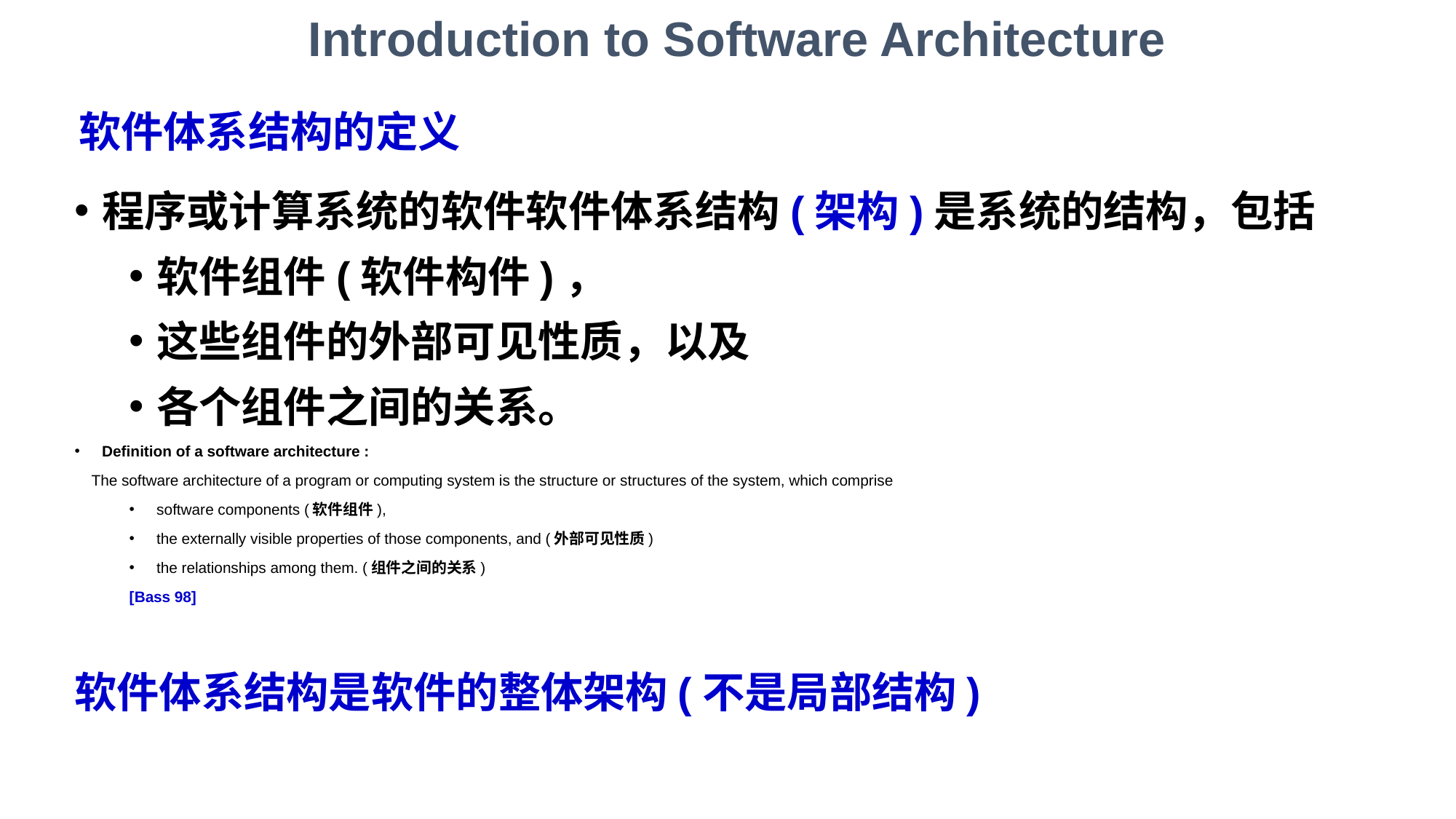

Introduction to Software Architecture
# 软件体系结构的定义
程序或计算系统的软件软件体系结构(架构)是系统的结构，包括
软件组件(软件构件)，
这些组件的外部可见性质，以及
各个组件之间的关系。
Definition of a software architecture :
    The software architecture of a program or computing system is the structure or structures of the system, which comprise
software components (软件组件),
the externally visible properties of those components, and (外部可见性质)
the relationships among them. (组件之间的关系)
[Bass 98]
软件体系结构是软件的整体架构(不是局部结构)